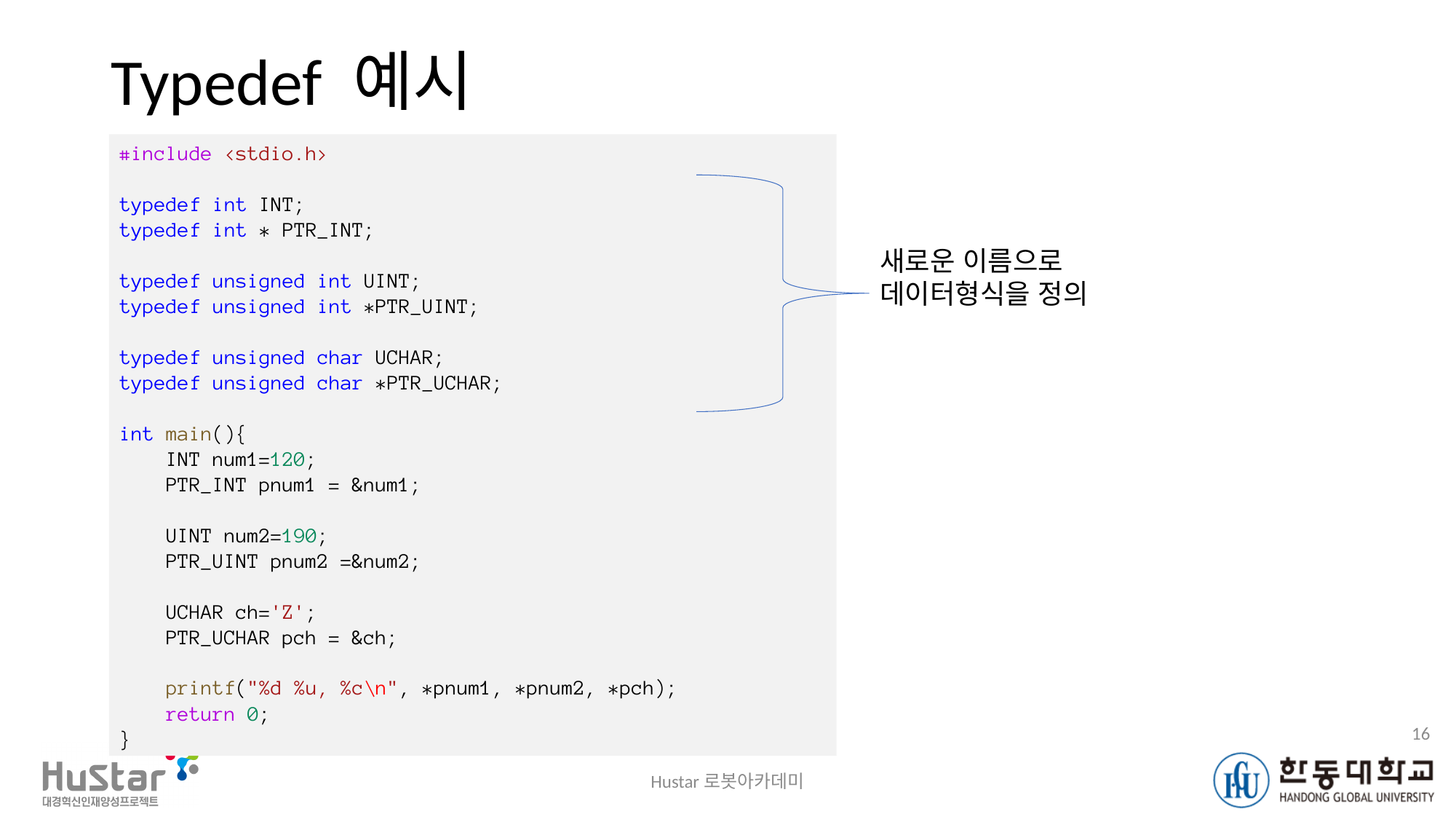

# Typedef 예시

#include <stdio.h>
typedef int INT;
typedef int * PTR_INT;
typedef unsigned int UINT;
typedef unsigned int *PTR_UINT;
typedef unsigned char UCHAR;
typedef unsigned char *PTR_UCHAR;
int main(){
    INT num1=120;
    PTR_INT pnum1 = &num1;
    UINT num2=190;
    PTR_UINT pnum2 =&num2;
    UCHAR ch='Z';
    PTR_UCHAR pch = &ch;
    printf("%d %u, %c\n", *pnum1, *pnum2, *pch);
    return 0;
}

새로운 이름으로 데이터형식을 정의
16
Hustar로봇아카데미